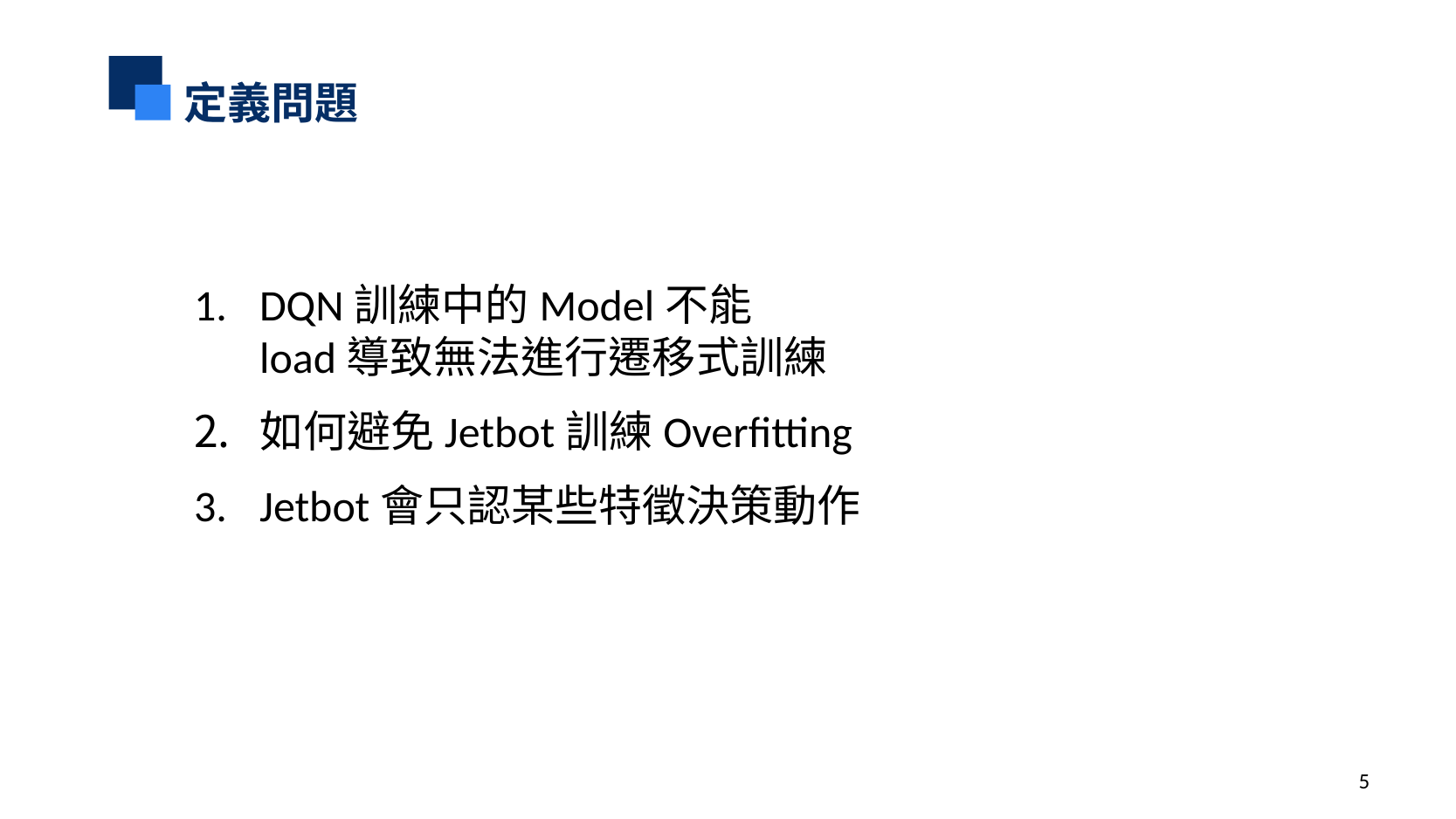

定義問題

DQN訓練中的Model不能
load導致無法進行遷移式訓練
如何避免Jetbot訓練Overfitting
Jetbot會只認某些特徵決策動作
5